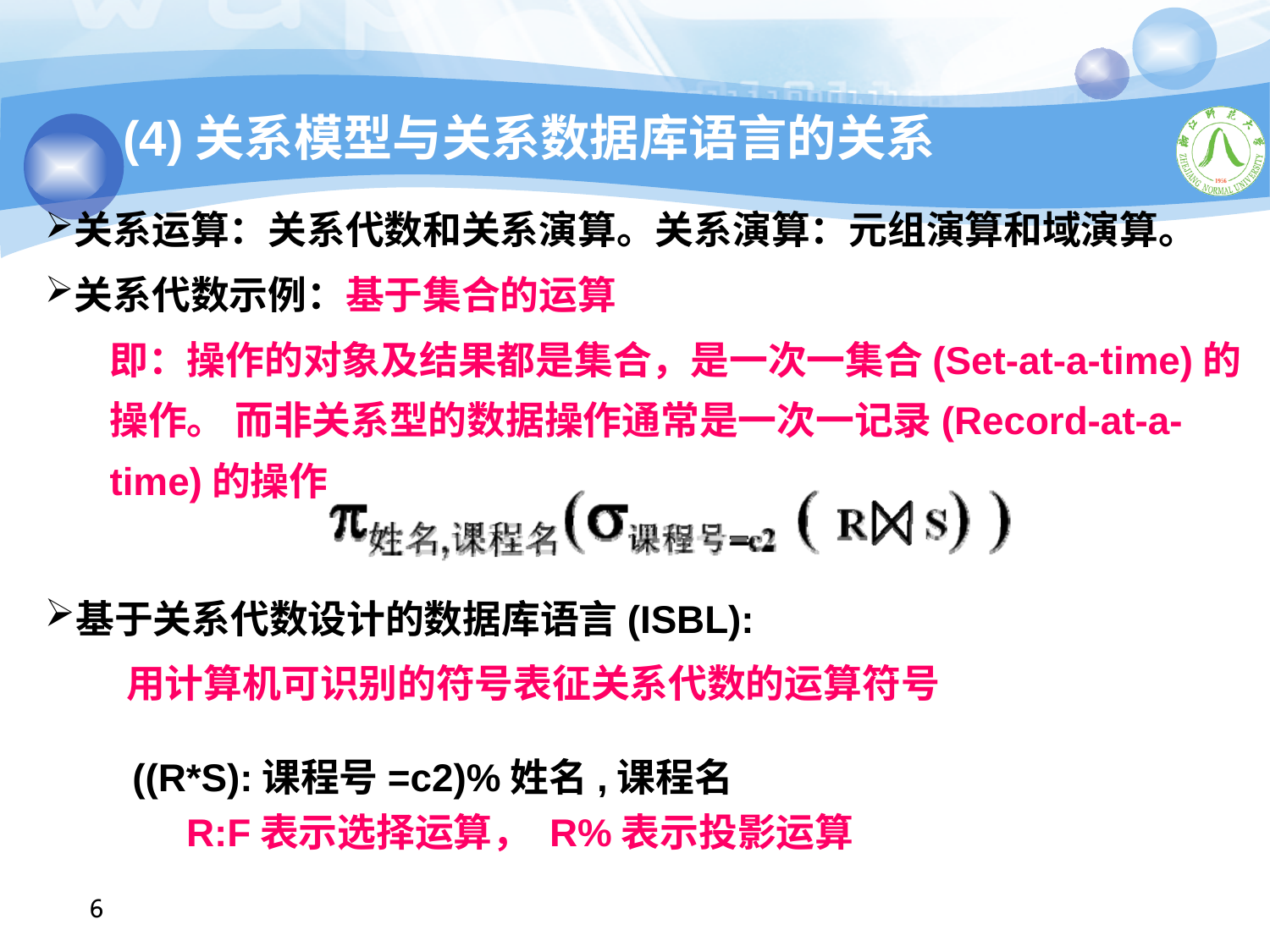

# (4)关系模型与关系数据库语言的关系
关系运算：关系代数和关系演算。关系演算：元组演算和域演算。
关系代数示例：基于集合的运算
即：操作的对象及结果都是集合，是一次一集合(Set-at-a-time)的操作。 而非关系型的数据操作通常是一次一记录(Record-at-a-time)的操作

基于关系代数设计的数据库语言(ISBL):
        用计算机可识别的符号表征关系代数的运算符号

        ((R*S):课程号=c2)%姓名,课程名
             R:F表示选择运算， R%表示投影运算
6